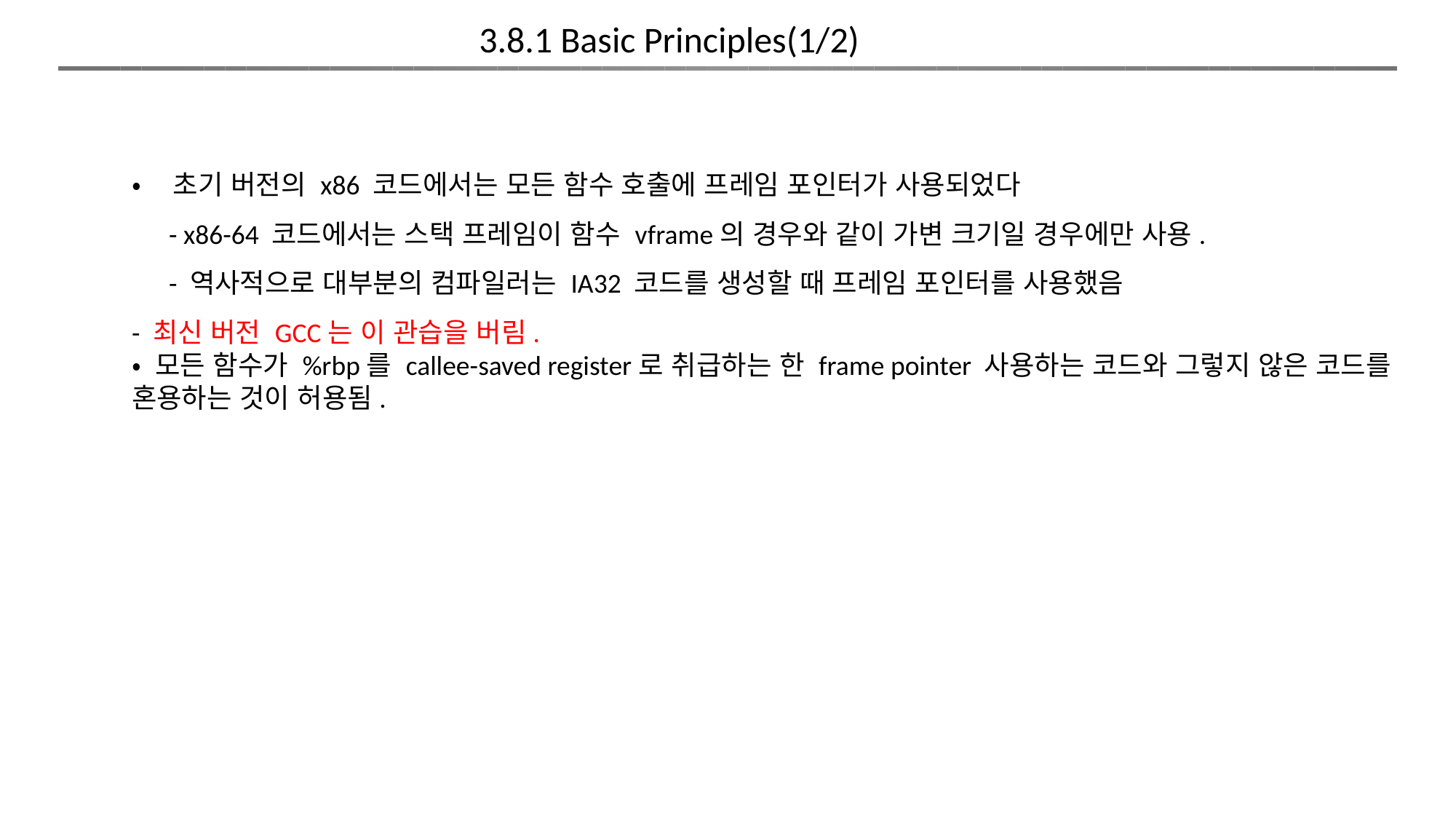

3.8.1 Basic Principles(1/2)

• 초기 버전의 x86 코드에서는 모든 함수 호출에 프레임 포인터가 사용되었다
      - x86-64 코드에서는 스택 프레임이 함수 vframe의 경우와 같이 가변 크기일 경우에만 사용.
      - 역사적으로 대부분의 컴파일러는 IA32 코드를 생성할 때 프레임 포인터를 사용했음
- 최신 버전 GCC는 이 관습을 버림.
• 모든 함수가 %rbp를 callee-saved register로 취급하는 한 frame pointer 사용하는 코드와 그렇지 않은 코드를 혼용하는 것이 허용됨.